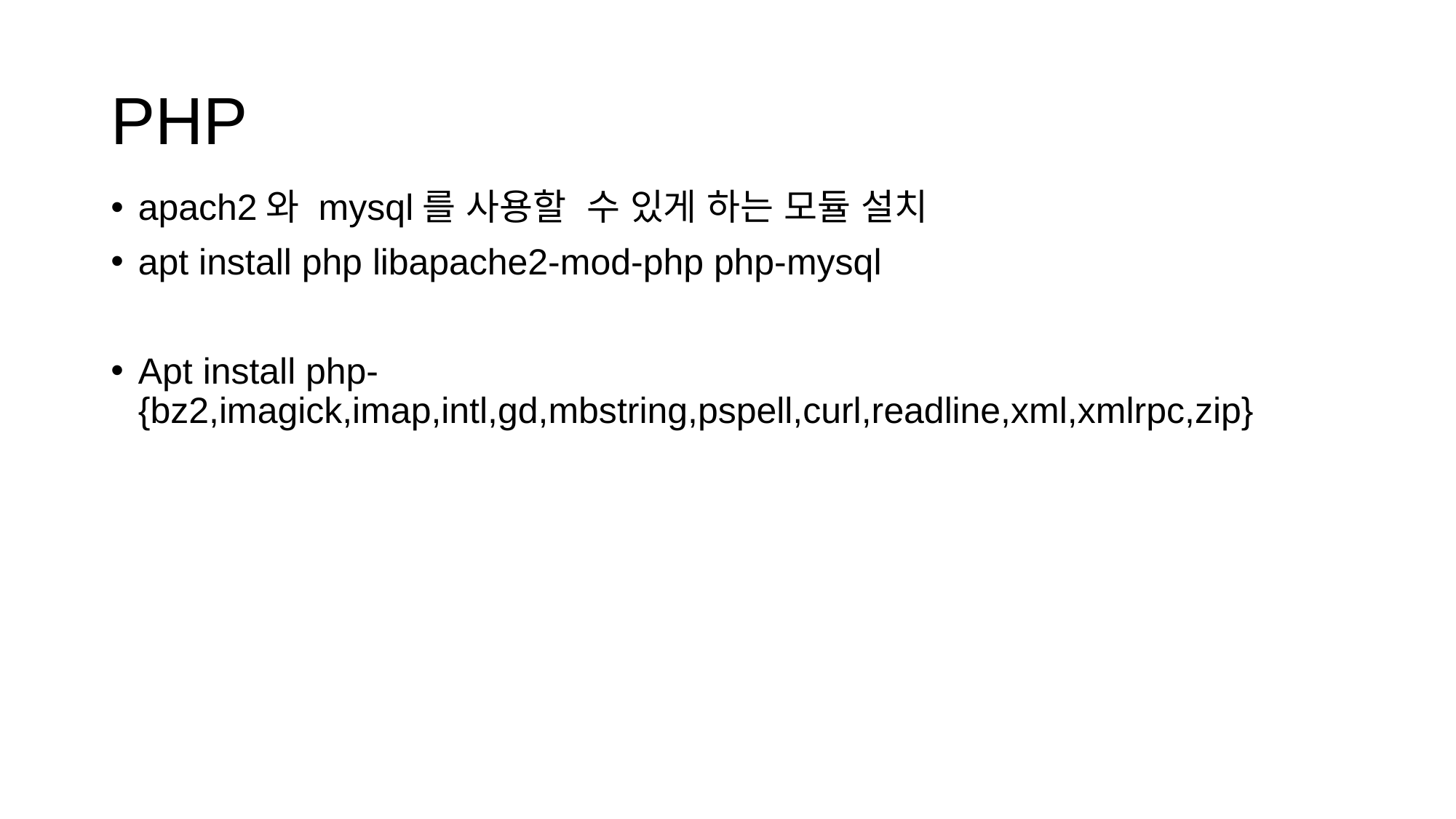

# PHP
apach2와 mysql를 사용할  수 있게 하는 모듈 설치
apt install php libapache2-mod-php php-mysql

Apt install php-{bz2,imagick,imap,intl,gd,mbstring,pspell,curl,readline,xml,xmlrpc,zip}